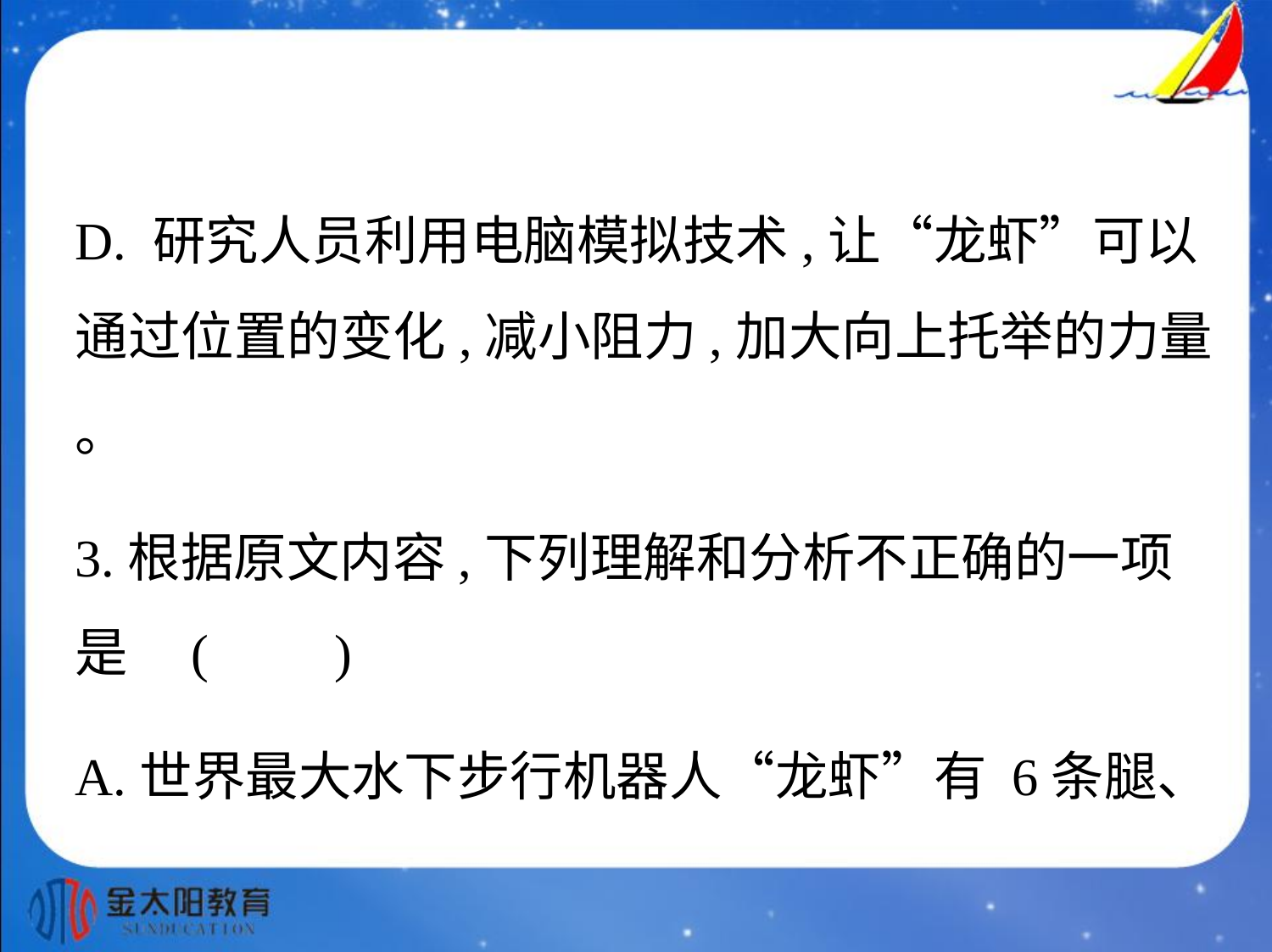

D. 研究人员利用电脑模拟技术,让“龙虾”可以
通过位置的变化,减小阻力,加大向上托举的力量
。
3.根据原文内容,下列理解和分析不正确的一项
是 (　    )
A.世界最大水下步行机器人“龙虾”有 6条腿、